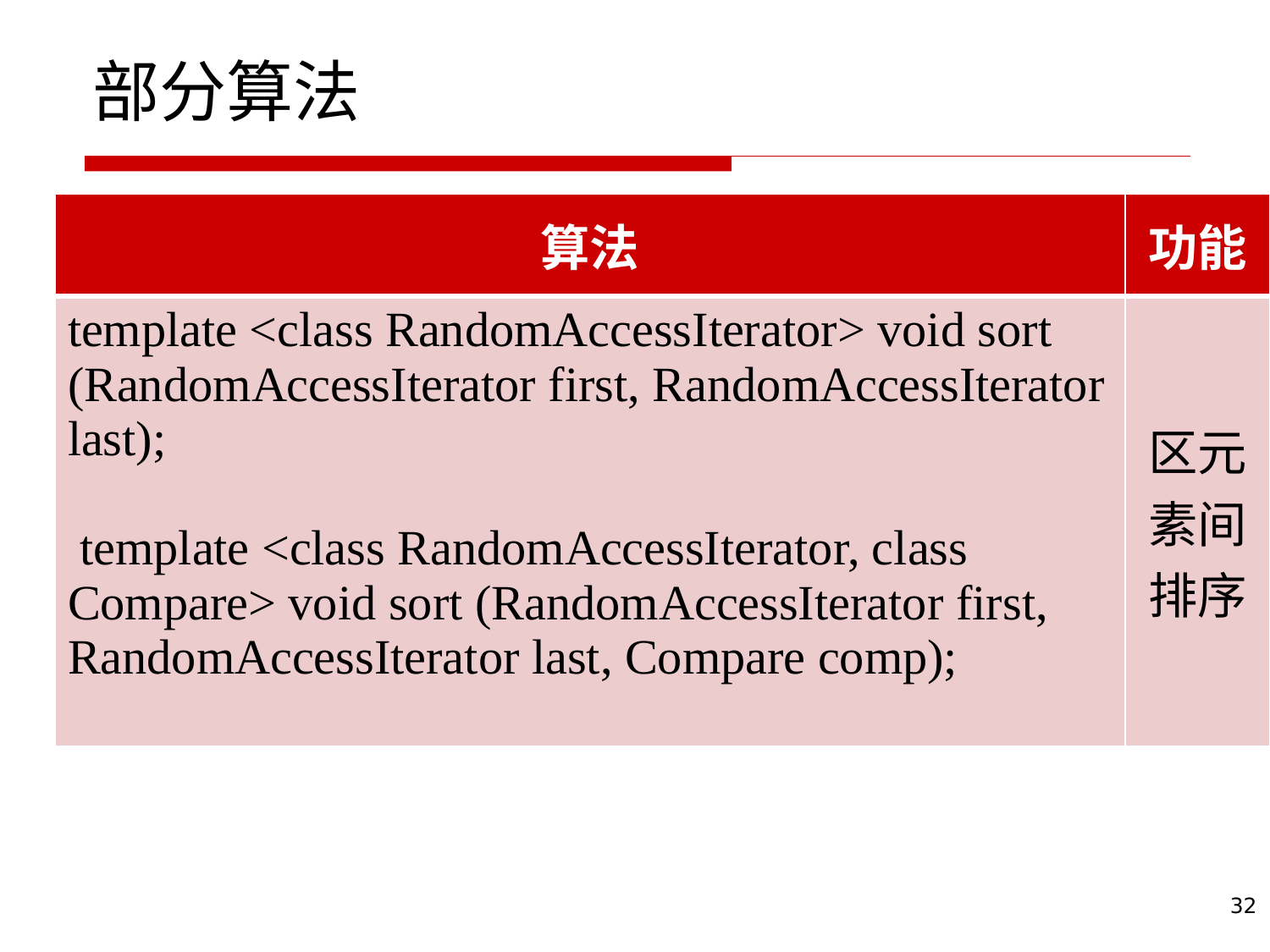

# 部分算法
| 算法 | 功能 |
| --- | --- |
| template <class RandomAccessIterator> void sort (RandomAccessIterator first, RandomAccessIterator last); template <class RandomAccessIterator, class Compare> void sort (RandomAccessIterator first, RandomAccessIterator last, Compare comp); | 区元素间排序 |

32